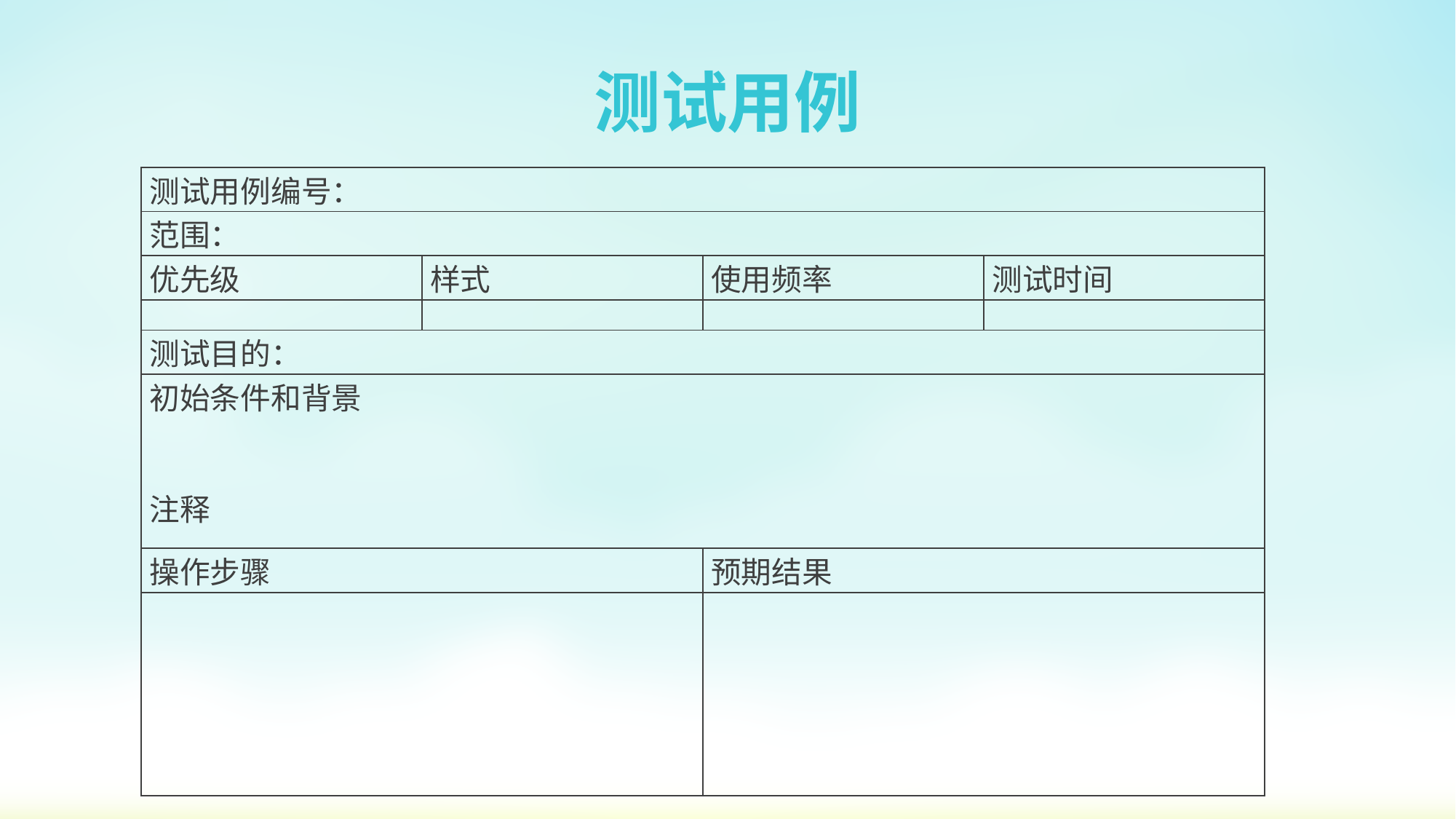

# 测试用例
| 测试用例编号： |  |  |  |
| --- | --- | --- | --- |
| 范围： |  |  |  |
| 优先级 | 样式 | 使用频率 | 测试时间 |
|  |  |  |  |
| 测试目的： |  |  |  |
| 初始条件和背景     注释 |  |  |  |
| 操作步骤 |  | 预期结果 |  |
|  |  |  |  |